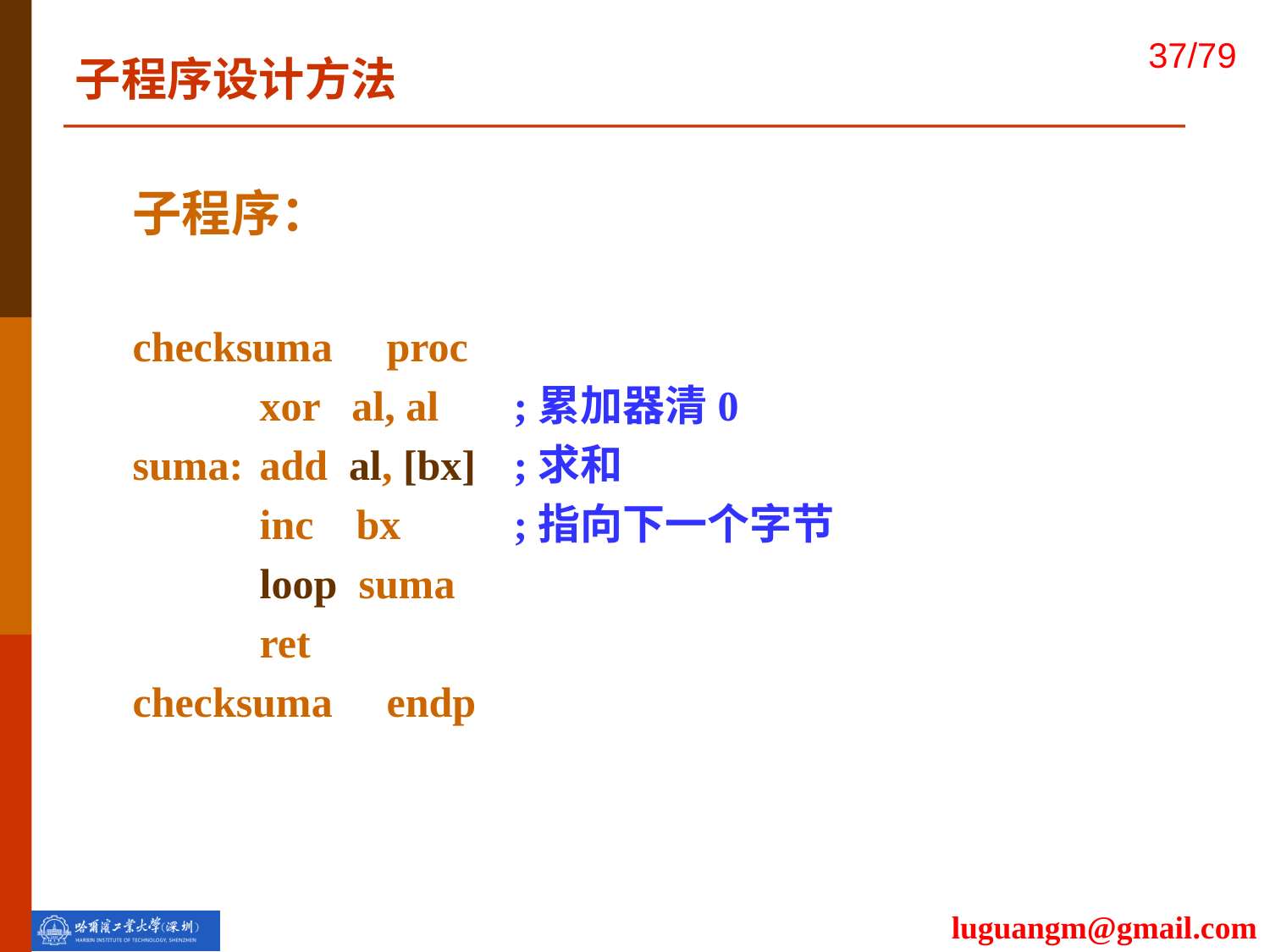

子程序设计方法
子程序：

checksuma	proc
	xor   al, al	;累加器清0
suma:	add  al, [bx]	;求和
	inc    bx	;指向下一个字节
	loop  suma
	ret
checksuma	endp